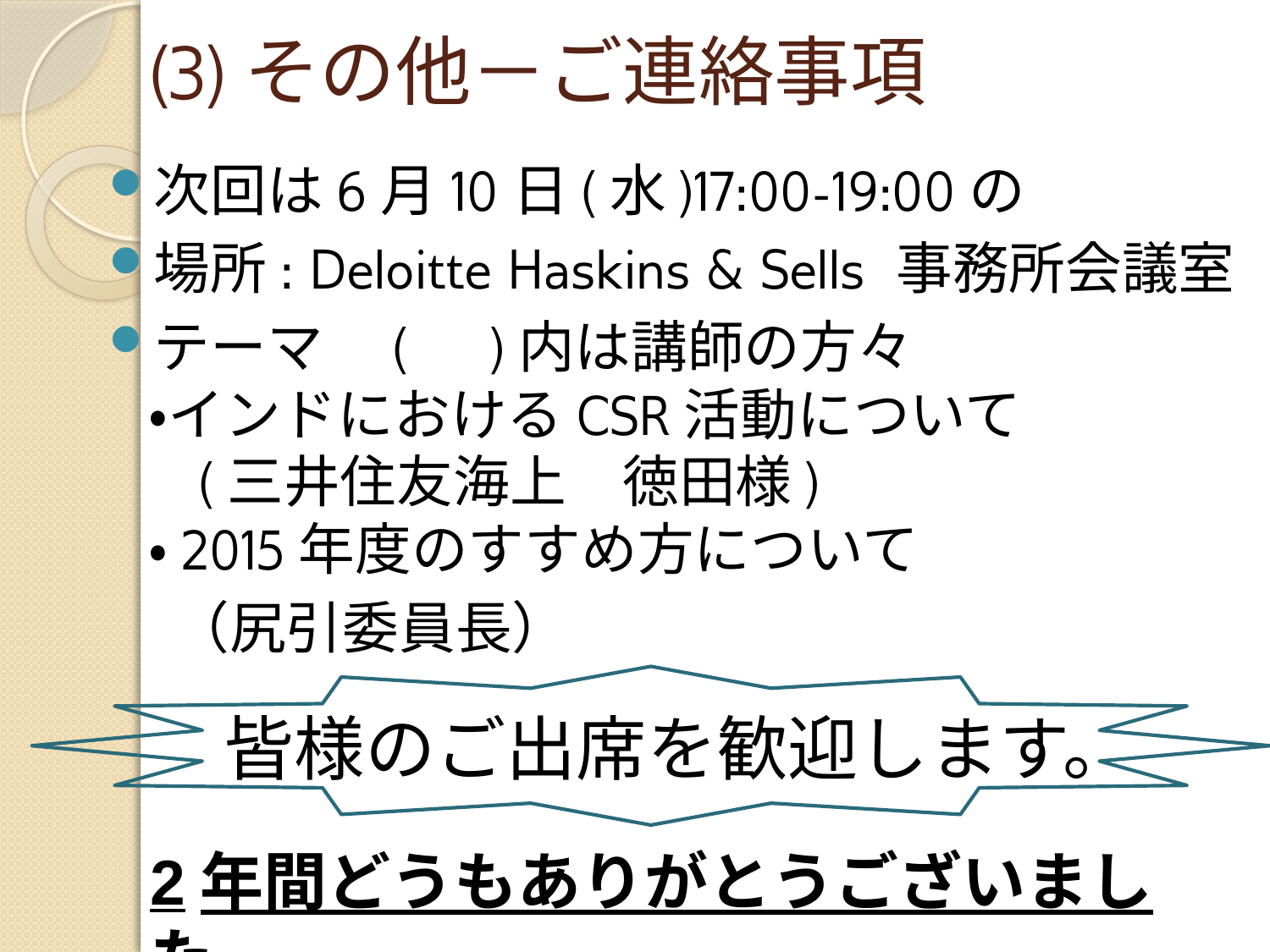

# (3)その他－ご連絡事項
次回は6月10日(水)17:00-19:00の
場所: Deloitte Haskins & Sells 事務所会議室
テーマ　(　)内は講師の方々
   ・インドにおけるCSR活動について
       (三井住友海上　徳田様)
   ・2015年度のすすめ方について
    （尻引委員長）

皆様のご出席を歓迎します。
2年間どうもありがとうございました。